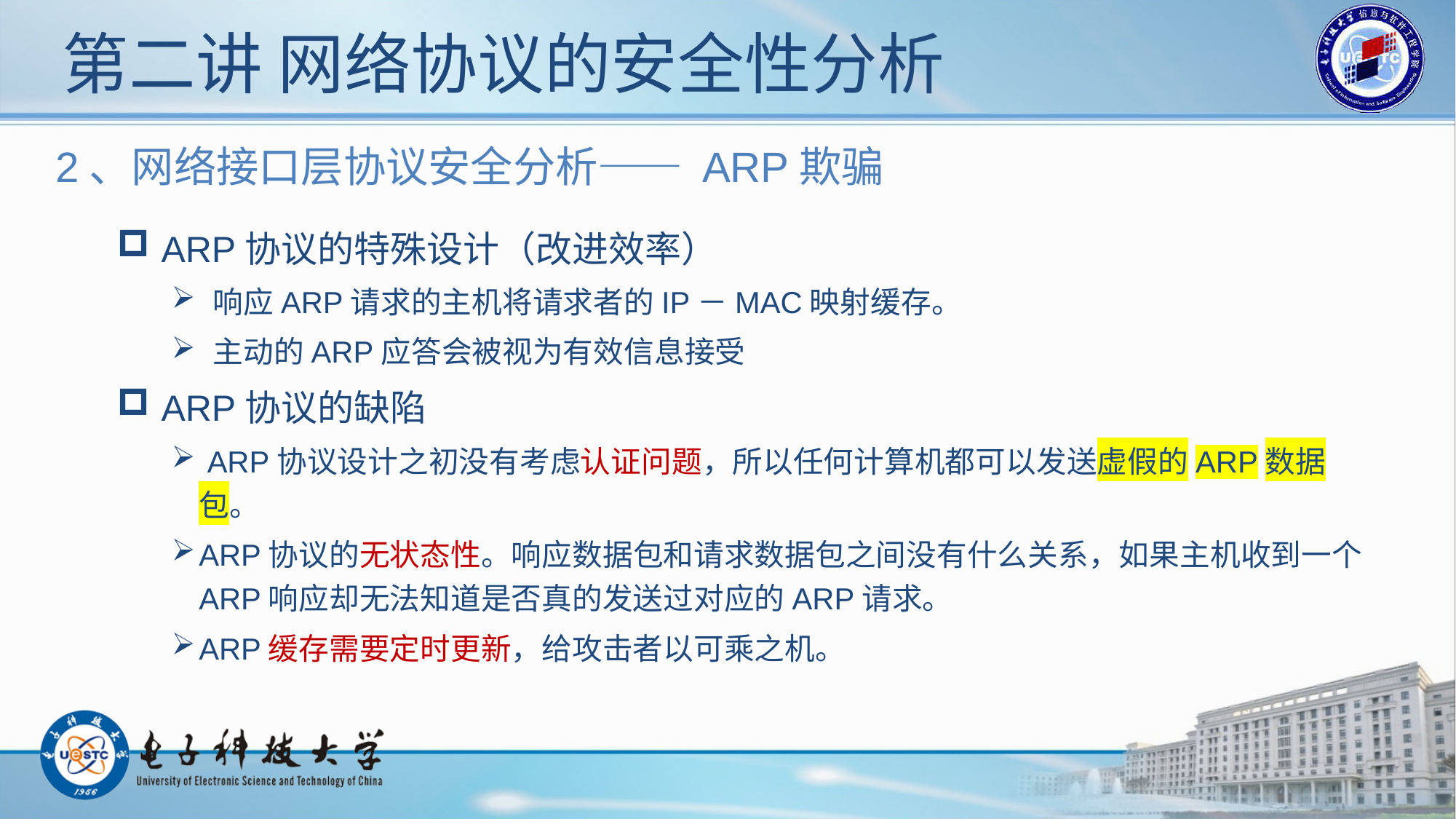

# 第二讲 网络协议的安全性分析
2、网络接口层协议安全分析—— ARP欺骗
 ARP协议的特殊设计（改进效率）
 响应ARP请求的主机将请求者的IP－MAC映射缓存。
 主动的ARP应答会被视为有效信息接受
 ARP协议的缺陷
 ARP协议设计之初没有考虑认证问题，所以任何计算机都可以发送虚假的ARP数据包。
ARP协议的无状态性。响应数据包和请求数据包之间没有什么关系，如果主机收到一个ARP响应却无法知道是否真的发送过对应的ARP请求。
ARP缓存需要定时更新，给攻击者以可乘之机。